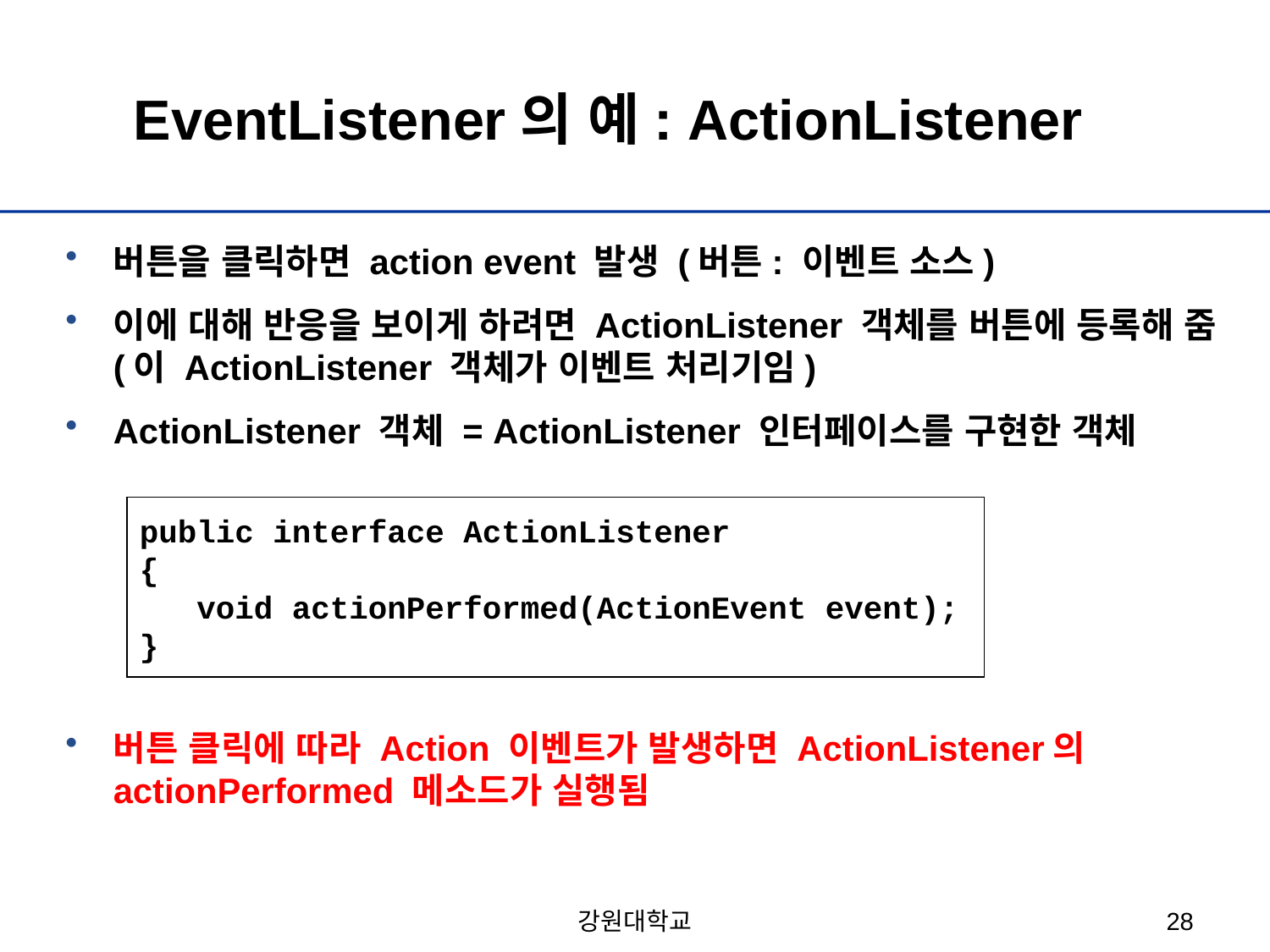

# EventListener의 예: ActionListener

버튼을 클릭하면 action event 발생 (버튼: 이벤트 소스)
이에 대해 반응을 보이게 하려면 ActionListener 객체를 버튼에 등록해 줌 (이 ActionListener 객체가 이벤트 처리기임)
ActionListener 객체 = ActionListener 인터페이스를 구현한 객체

버튼 클릭에 따라 Action 이벤트가 발생하면 ActionListener의 actionPerformed 메소드가 실행됨
public interface ActionListener
{
   void actionPerformed(ActionEvent event);
}
강원대학교
28